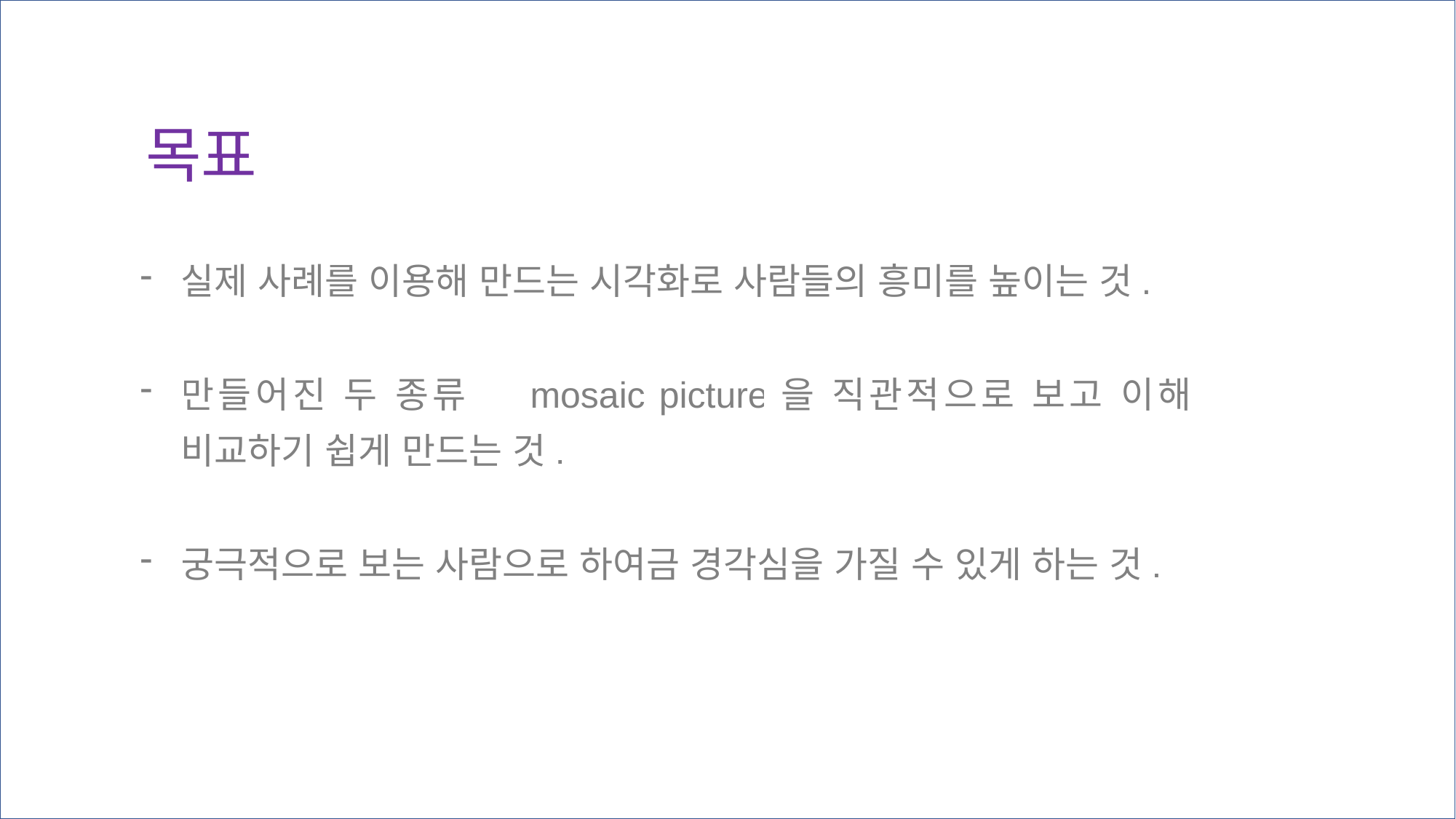

목표
실제 사례를 이용해 만드는 시각화로 사람들의 흥미를 높이는 것.

만들어진 두 종류의 mosaic picture을 직관적으로 보고 이해 및 비교하기 쉽게 만드는 것.

궁극적으로 보는 사람으로 하여금 경각심을 가질 수 있게 하는 것.